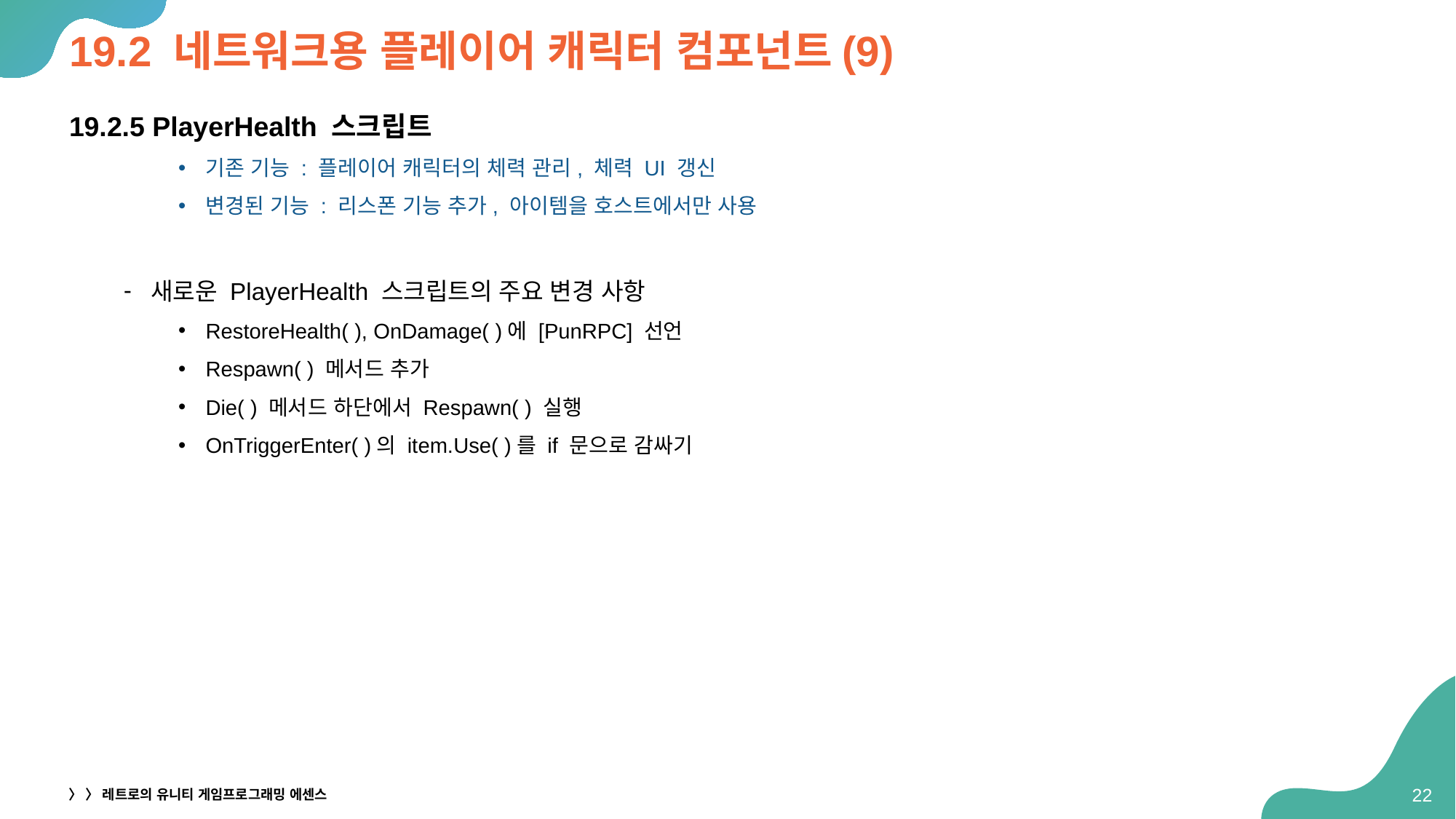

# 19.2 네트워크용 플레이어 캐릭터 컴포넌트(9)
19.2.5 PlayerHealth 스크립트
기존 기능 : 플레이어 캐릭터의 체력 관리, 체력 UI 갱신
변경된 기능 : 리스폰 기능 추가, 아이템을 호스트에서만 사용

새로운 PlayerHealth 스크립트의 주요 변경 사항
RestoreHealth( ), OnDamage( )에 [PunRPC] 선언
Respawn( ) 메서드 추가
Die( ) 메서드 하단에서 Respawn( ) 실행
OnTriggerEnter( )의 item.Use( )를 if 문으로 감싸기
22